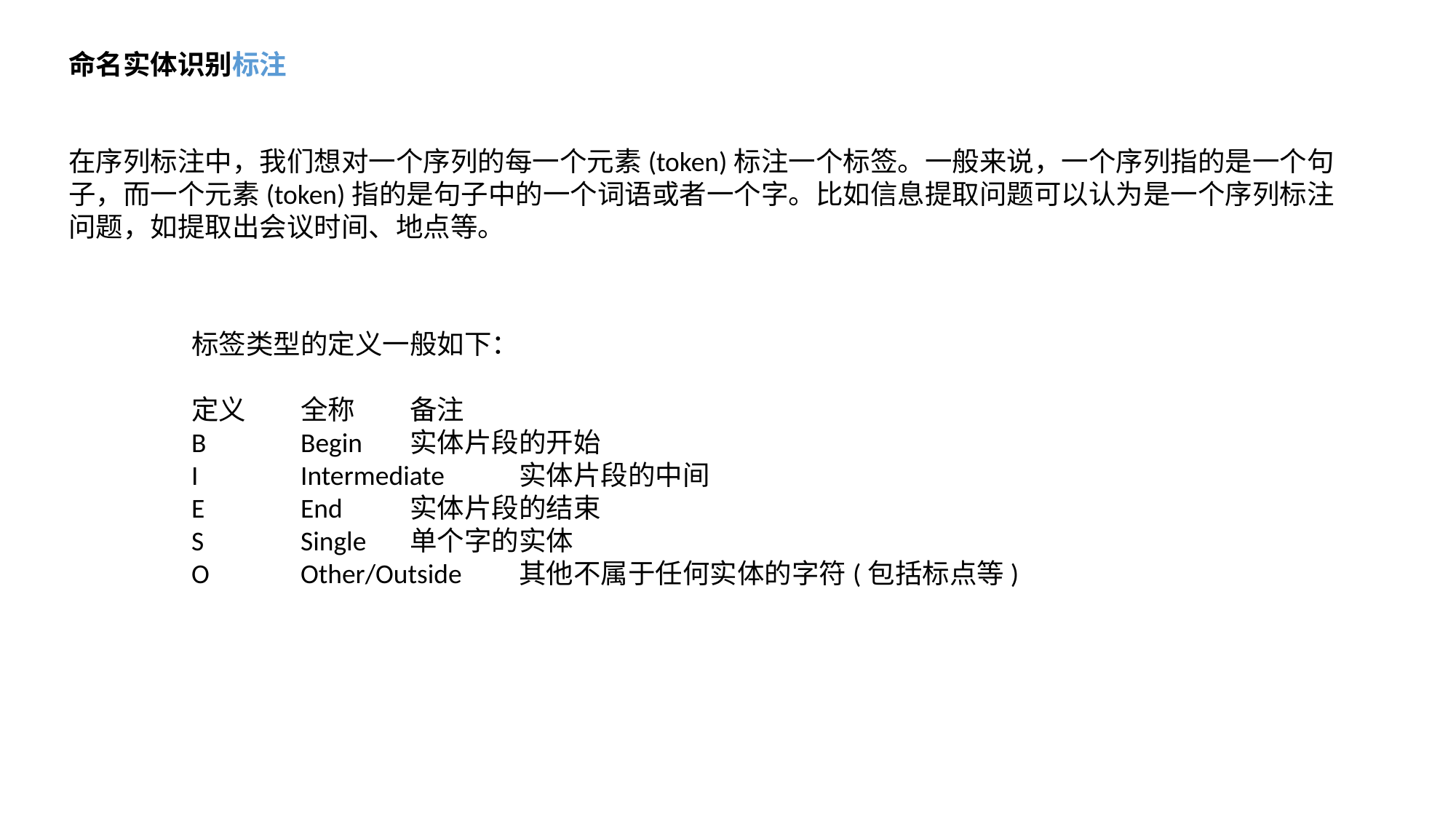

命名实体识别标注
在序列标注中，我们想对一个序列的每一个元素(token)标注一个标签。一般来说，一个序列指的是一个句子，而一个元素(token)指的是句子中的一个词语或者一个字。比如信息提取问题可以认为是一个序列标注问题，如提取出会议时间、地点等。
标签类型的定义一般如下：

定义	全称	备注
B	Begin	实体片段的开始
I	Intermediate	实体片段的中间
E	End	实体片段的结束
S	Single	单个字的实体
O	Other/Outside	其他不属于任何实体的字符(包括标点等)